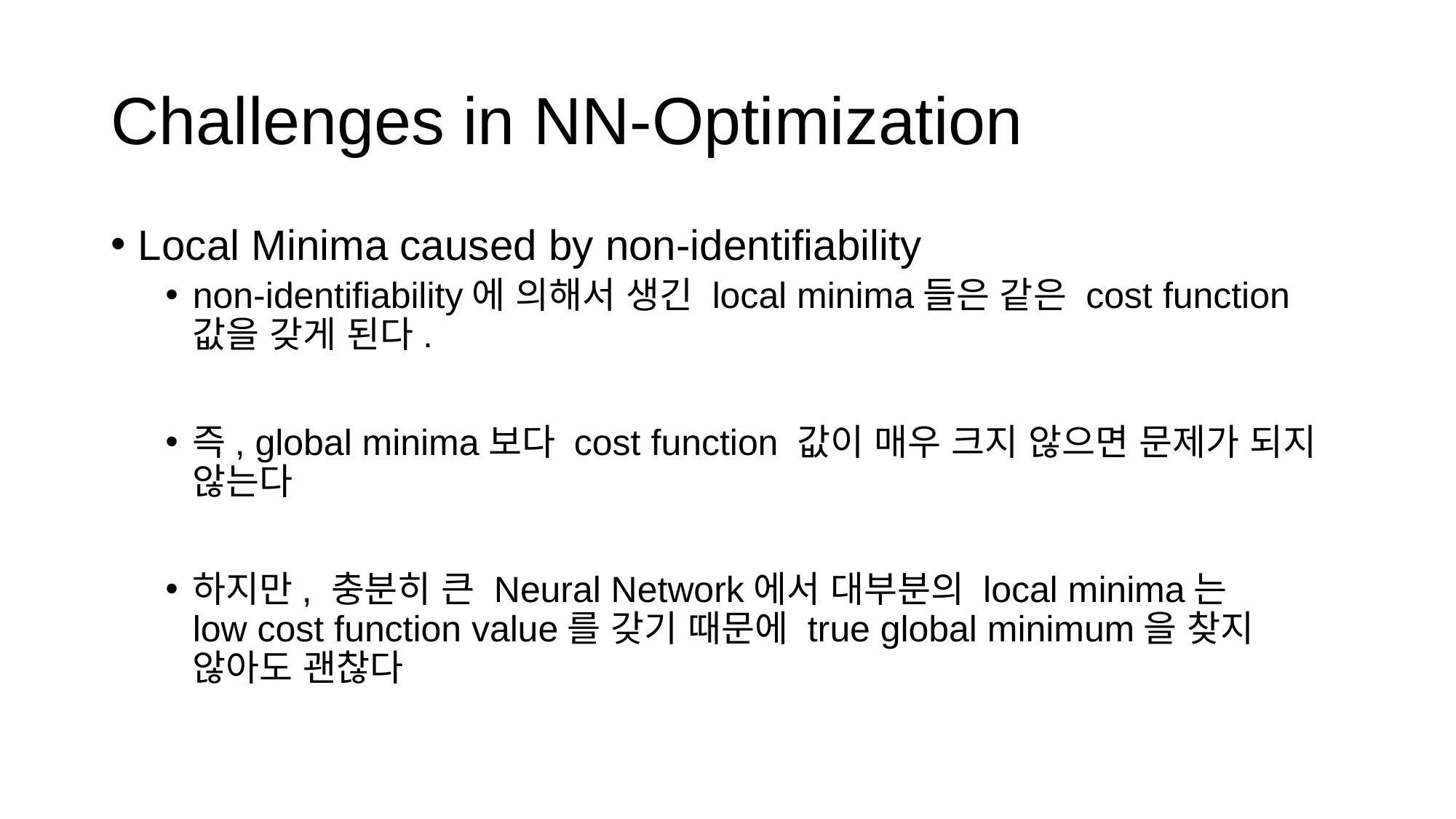

# Challenges in NN-Optimization
Local Minima caused by non-identifiability
non-identifiability에 의해서 생긴 local minima들은 같은 cost function 값을 갖게 된다.

즉, global minima보다 cost function 값이 매우 크지 않으면 문제가 되지 않는다

하지만, 충분히 큰 Neural Network에서 대부분의 local minima는
low cost function value를 갖기 때문에 true global minimum을 찾지 않아도 괜찮다